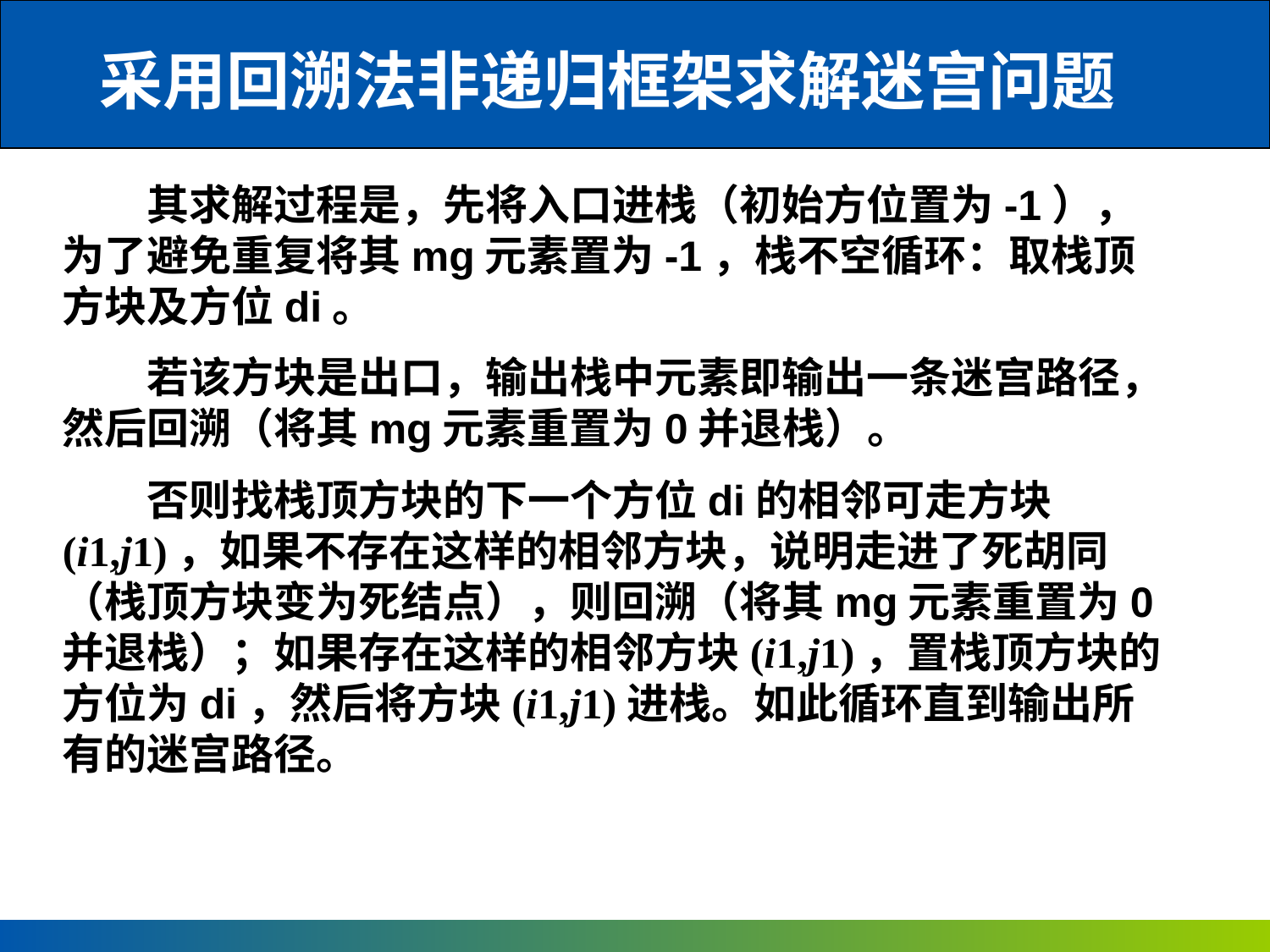

采用回溯法非递归框架求解迷宫问题
　　其求解过程是，先将入口进栈（初始方位置为-1），为了避免重复将其mg元素置为-1，栈不空循环：取栈顶方块及方位di。
　　若该方块是出口，输出栈中元素即输出一条迷宫路径，然后回溯（将其mg元素重置为0并退栈）。
　　否则找栈顶方块的下一个方位di的相邻可走方块(i1,j1)，如果不存在这样的相邻方块，说明走进了死胡同（栈顶方块变为死结点），则回溯（将其mg元素重置为0并退栈）；如果存在这样的相邻方块(i1,j1)，置栈顶方块的方位为di，然后将方块(i1,j1)进栈。如此循环直到输出所有的迷宫路径。